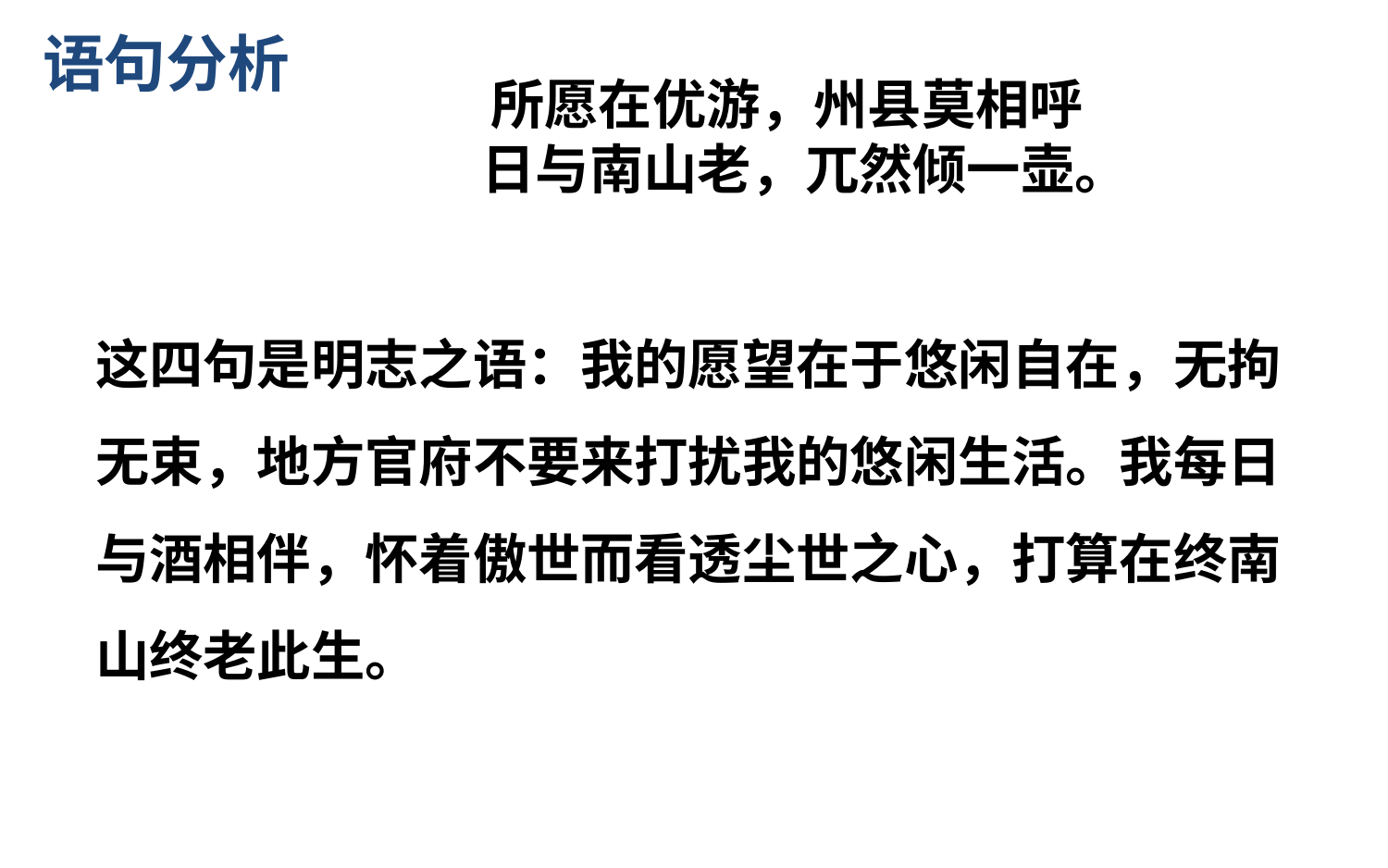

语句分析
所愿在优游，州县莫相呼
   日与南山老，兀然倾一壶。
这四句是明志之语：我的愿望在于悠闲自在，无拘无束，地方官府不要来打扰我的悠闲生活。我每日与酒相伴，怀着傲世而看透尘世之心，打算在终南山终老此生。